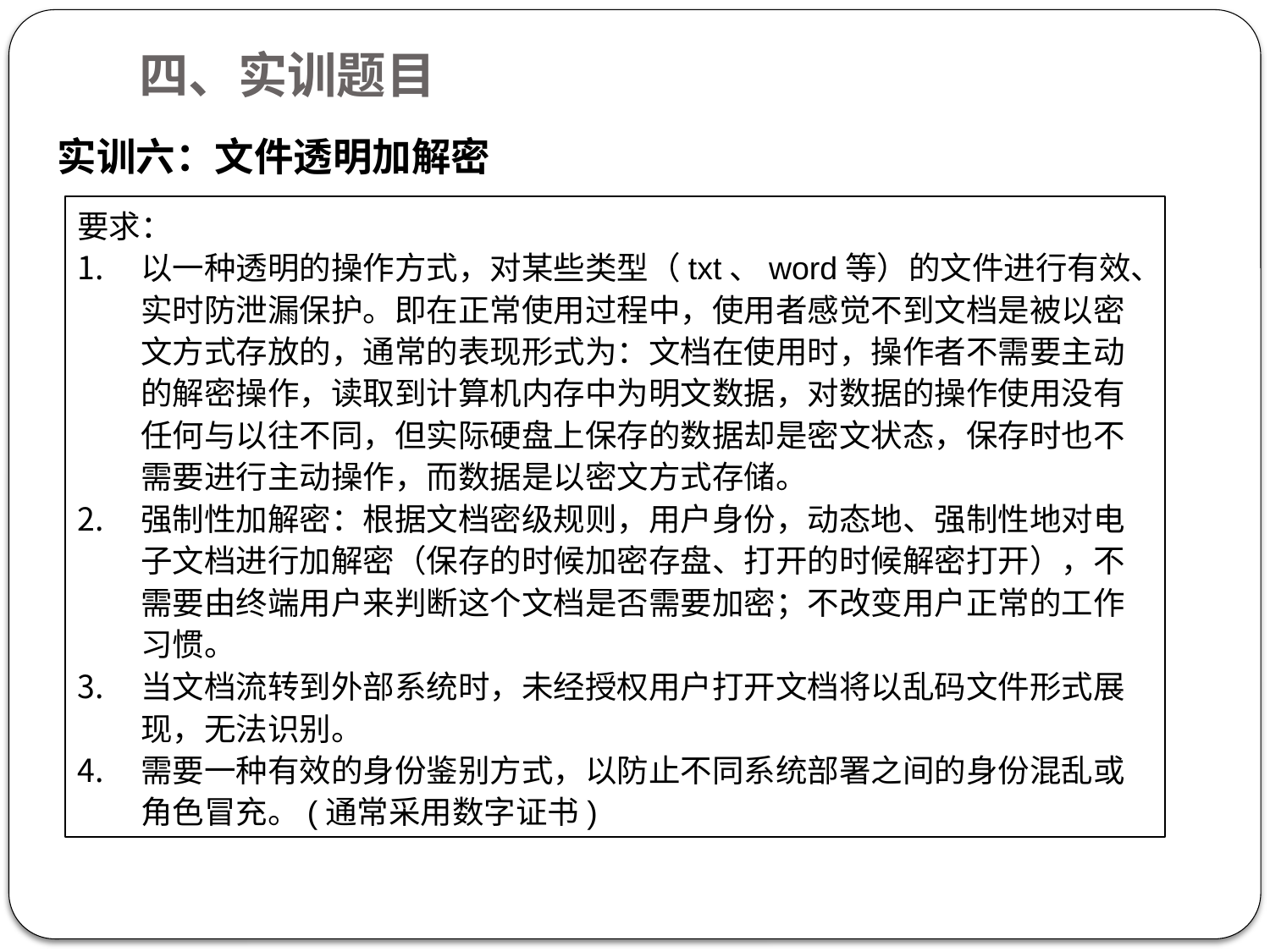

四、实训题目
实训六：文件透明加解密
要求：
以一种透明的操作方式，对某些类型（txt、word等）的文件进行有效、实时防泄漏保护。即在正常使用过程中，使用者感觉不到文档是被以密文方式存放的，通常的表现形式为：文档在使用时，操作者不需要主动的解密操作，读取到计算机内存中为明文数据，对数据的操作使用没有任何与以往不同，但实际硬盘上保存的数据却是密文状态，保存时也不需要进行主动操作，而数据是以密文方式存储。
强制性加解密：根据文档密级规则，用户身份，动态地、强制性地对电子文档进行加解密（保存的时候加密存盘、打开的时候解密打开），不需要由终端用户来判断这个文档是否需要加密；不改变用户正常的工作习惯。
当文档流转到外部系统时，未经授权用户打开文档将以乱码文件形式展现，无法识别。
需要一种有效的身份鉴别方式，以防止不同系统部署之间的身份混乱或角色冒充。(通常采用数字证书)